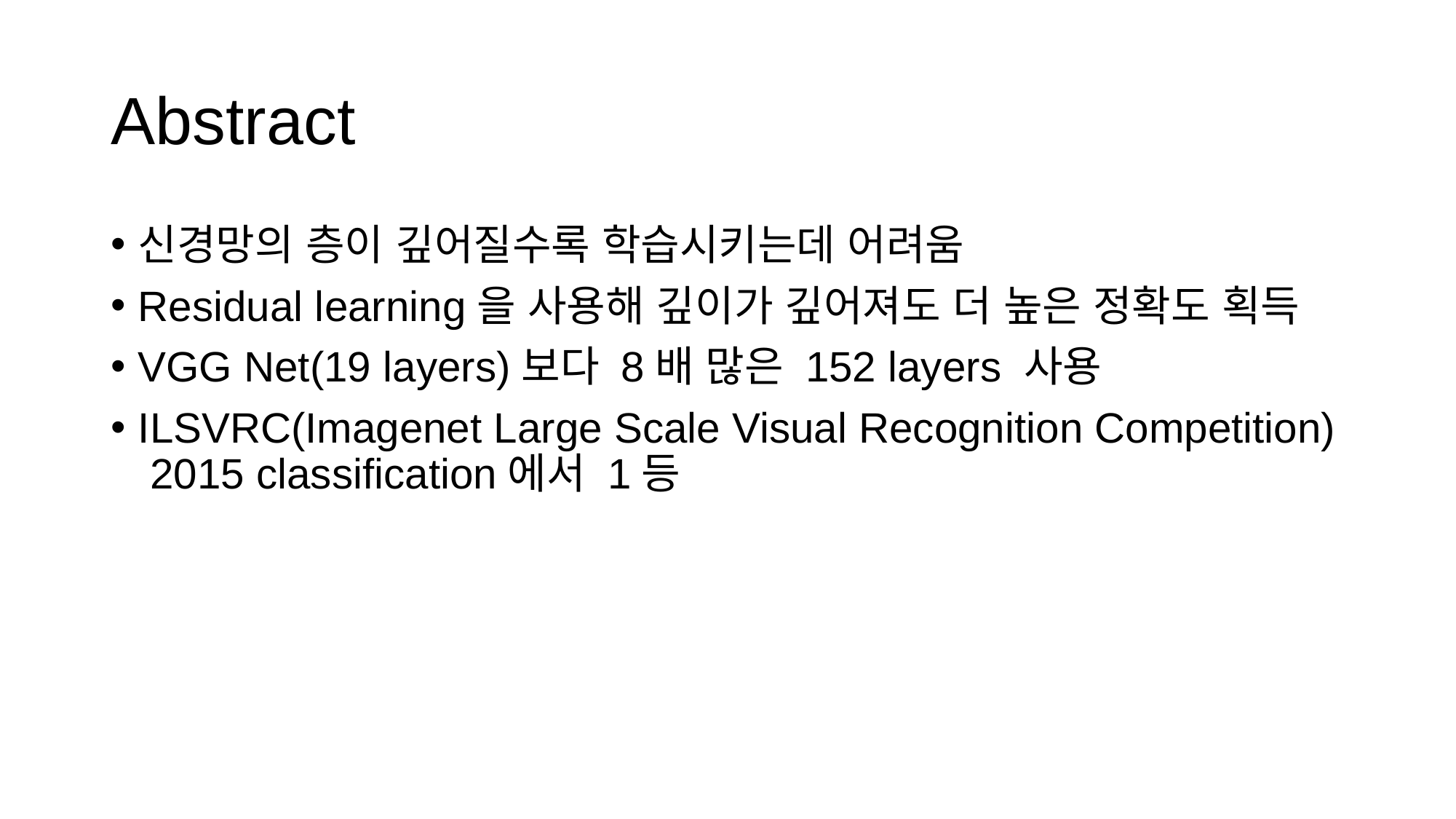

# Abstract
신경망의 층이 깊어질수록 학습시키는데 어려움
Residual learning을 사용해 깊이가 깊어져도 더 높은 정확도 획득
VGG Net(19 layers)보다 8배 많은 152 layers 사용
ILSVRC(Imagenet Large Scale Visual Recognition Competition)  2015 classification에서 1등